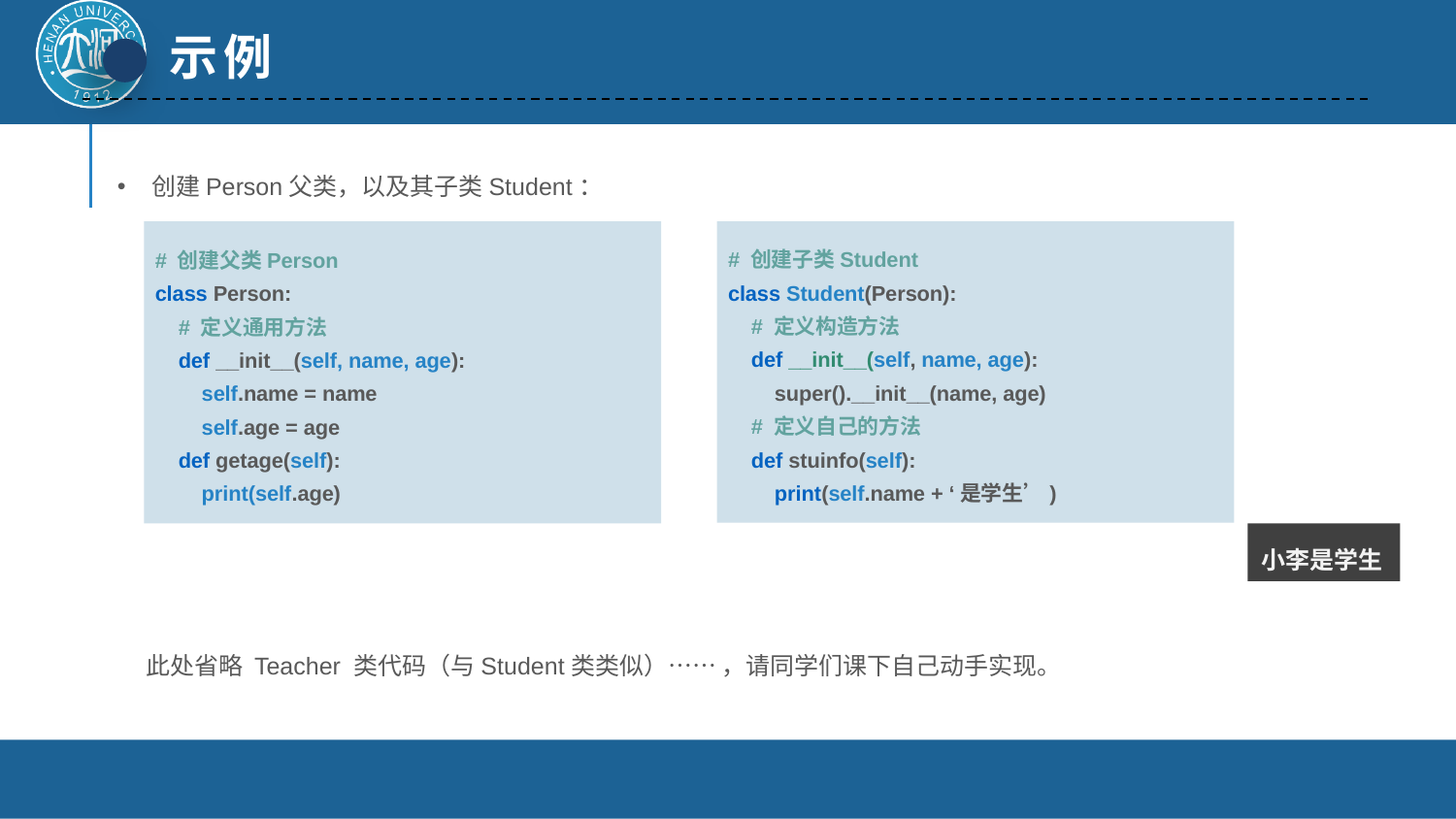

示例

创建Person父类，以及其子类Student：
# 创建子类Student
class Student(Person):
    # 定义构造方法
    def __init__(self, name, age):
        super().__init__(name, age)
    # 定义自己的方法
    def stuinfo(self):
        print(self.name + ‘是学生’)
# 创建父类Person
class Person:
    # 定义通用方法
    def __init__(self, name, age):
        self.name = name
        self.age = age
    def getage(self):
        print(self.age)

小李是学生
此处省略 Teacher 类代码（与Student类类似）…… ，请同学们课下自己动手实现。